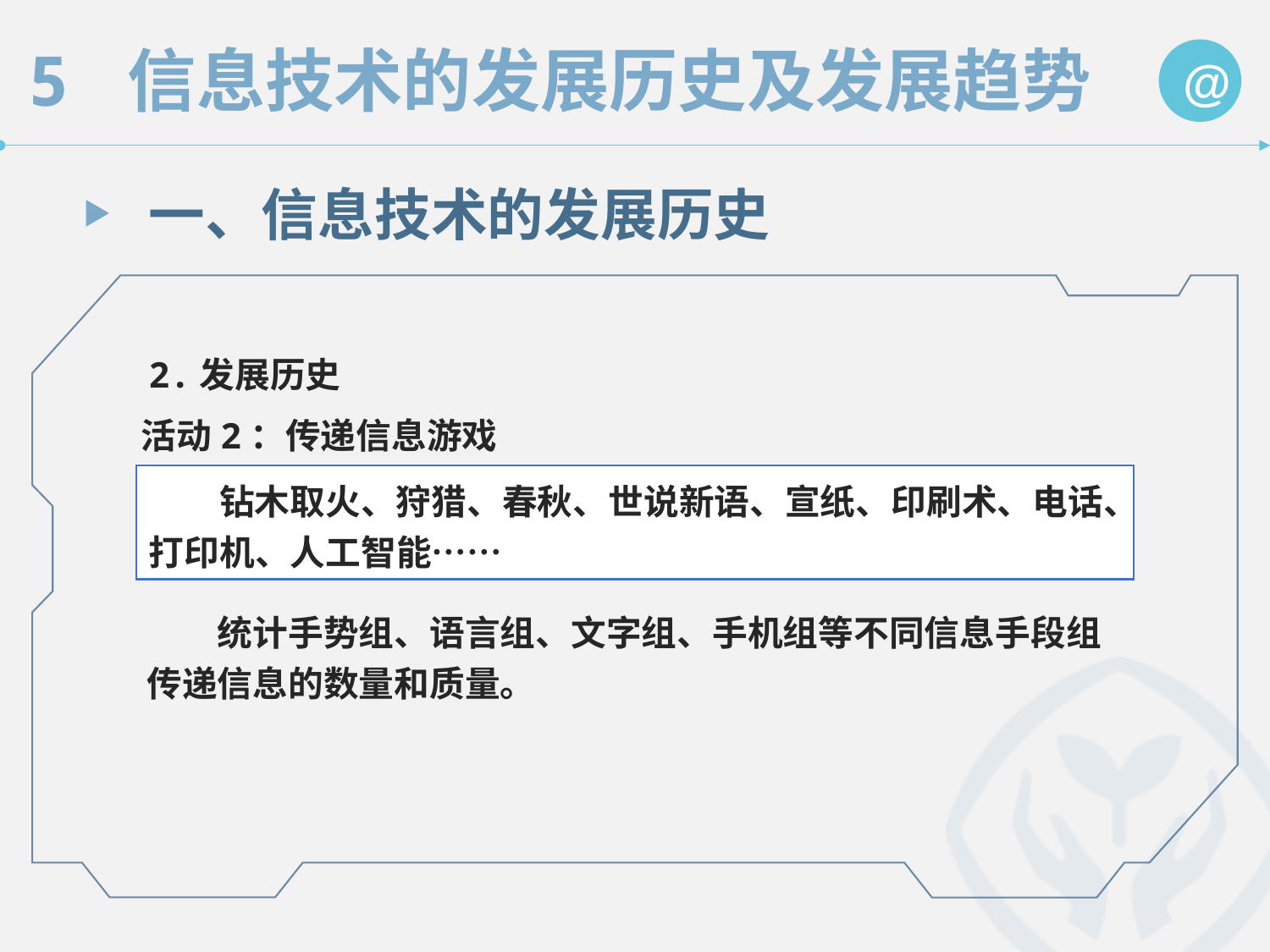

一、信息技术的发展历史

2.发展历史
活动2：传递信息游戏
　　钻木取火、狩猎、春秋、世说新语、宣纸、印刷术、电话、打印机、人工智能……
　　统计手势组、语言组、文字组、手机组等不同信息手段组传递信息的数量和质量。